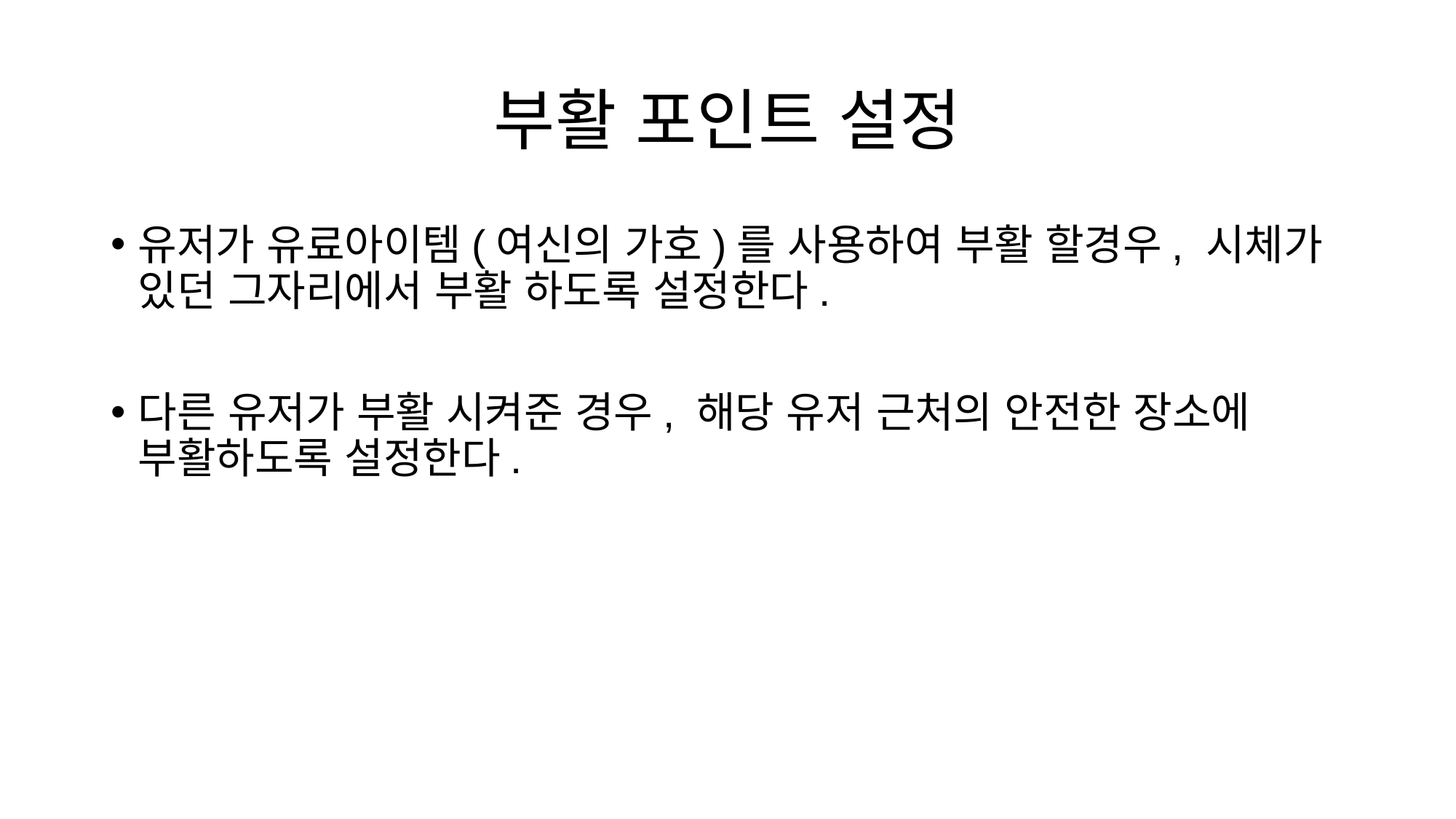

# 부활 포인트 설정
유저가 유료아이템(여신의 가호)를 사용하여 부활 할경우, 시체가 있던 그자리에서 부활 하도록 설정한다.

다른 유저가 부활 시켜준 경우, 해당 유저 근처의 안전한 장소에 부활하도록 설정한다.